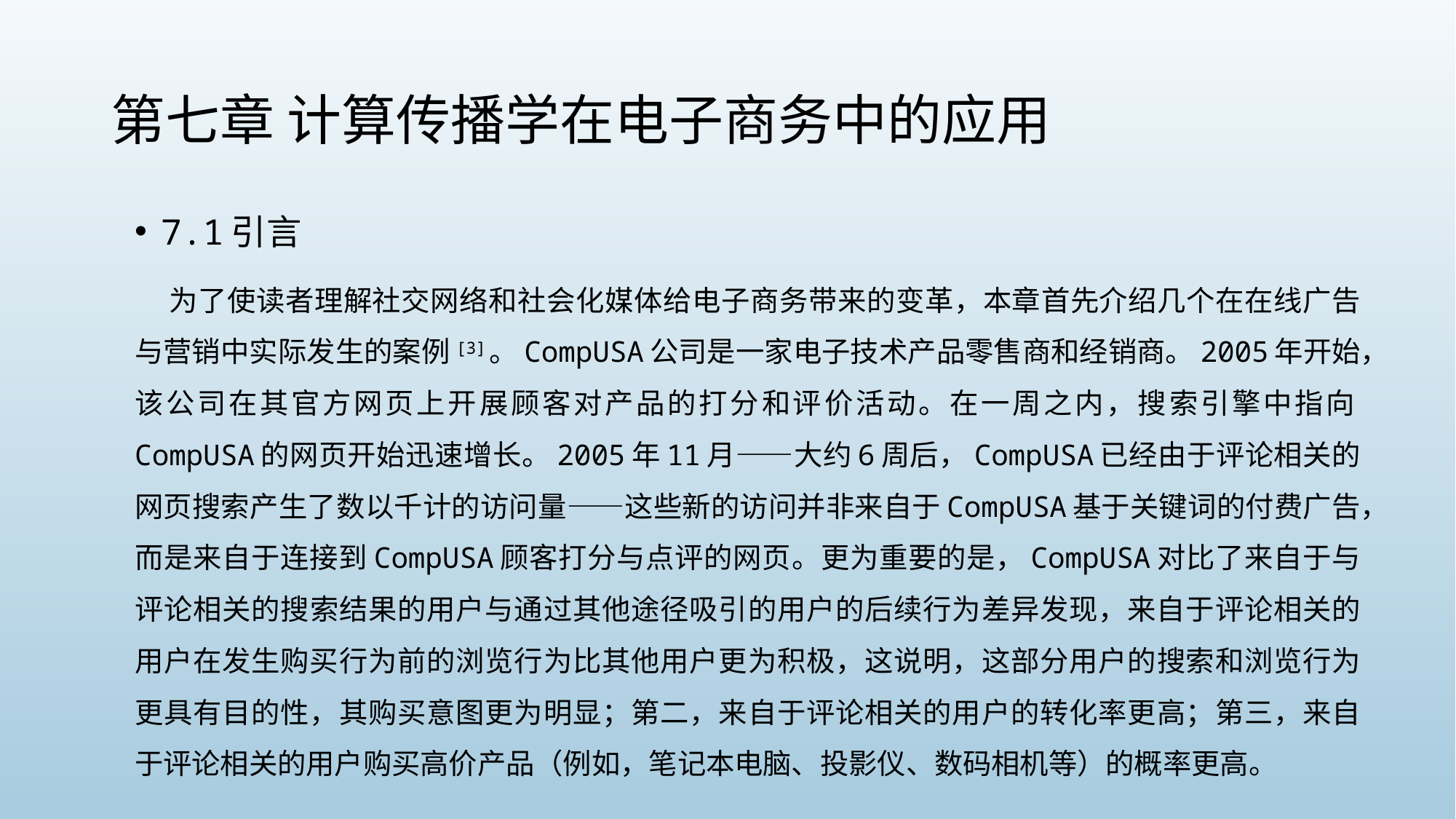

# 第七章 计算传播学在电子商务中的应用
7.1引言
    为了使读者理解社交网络和社会化媒体给电子商务带来的变革，本章首先介绍几个在在线广告与营销中实际发生的案例[3]。CompUSA公司是一家电子技术产品零售商和经销商。2005年开始，该公司在其官方网页上开展顾客对产品的打分和评价活动。在一周之内，搜索引擎中指向CompUSA的网页开始迅速增长。2005年11月——大约6周后，CompUSA已经由于评论相关的网页搜索产生了数以千计的访问量——这些新的访问并非来自于CompUSA基于关键词的付费广告，而是来自于连接到CompUSA顾客打分与点评的网页。更为重要的是，CompUSA对比了来自于与评论相关的搜索结果的用户与通过其他途径吸引的用户的后续行为差异发现，来自于评论相关的用户在发生购买行为前的浏览行为比其他用户更为积极，这说明，这部分用户的搜索和浏览行为更具有目的性，其购买意图更为明显；第二，来自于评论相关的用户的转化率更高；第三，来自于评论相关的用户购买高价产品（例如，笔记本电脑、投影仪、数码相机等）的概率更高。